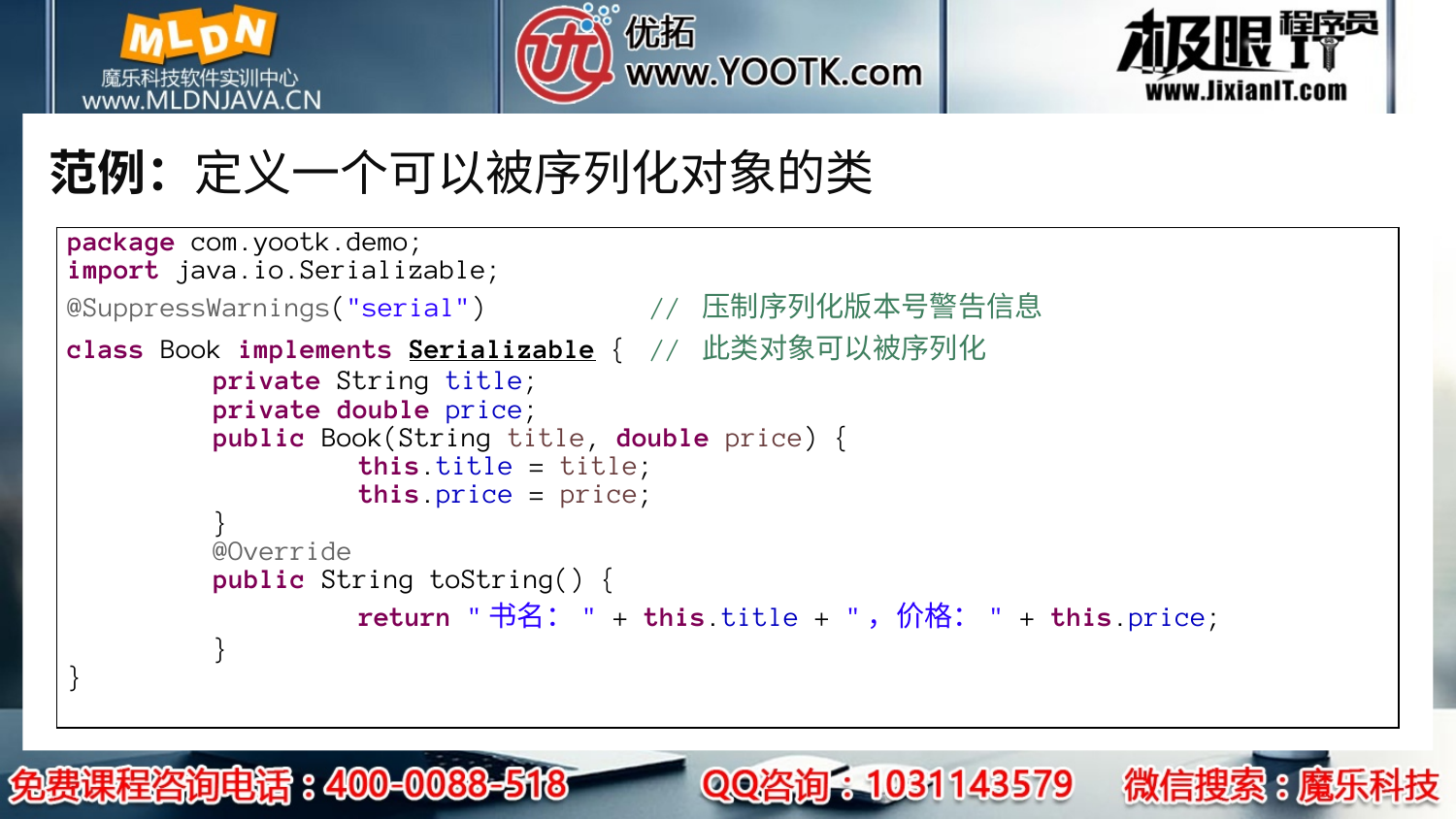

# 范例：定义一个可以被序列化对象的类
| package com.yootk.demo; import java.io.Serializable; @SuppressWarnings("serial") // 压制序列化版本号警告信息 class Book implements Serializable { // 此类对象可以被序列化 private String title; private double price; public Book(String title, double price) { this.title = title; this.price = price; } @Override public String toString() { return "书名：" + this.title + "，价格：" + this.price; } } |
| --- |